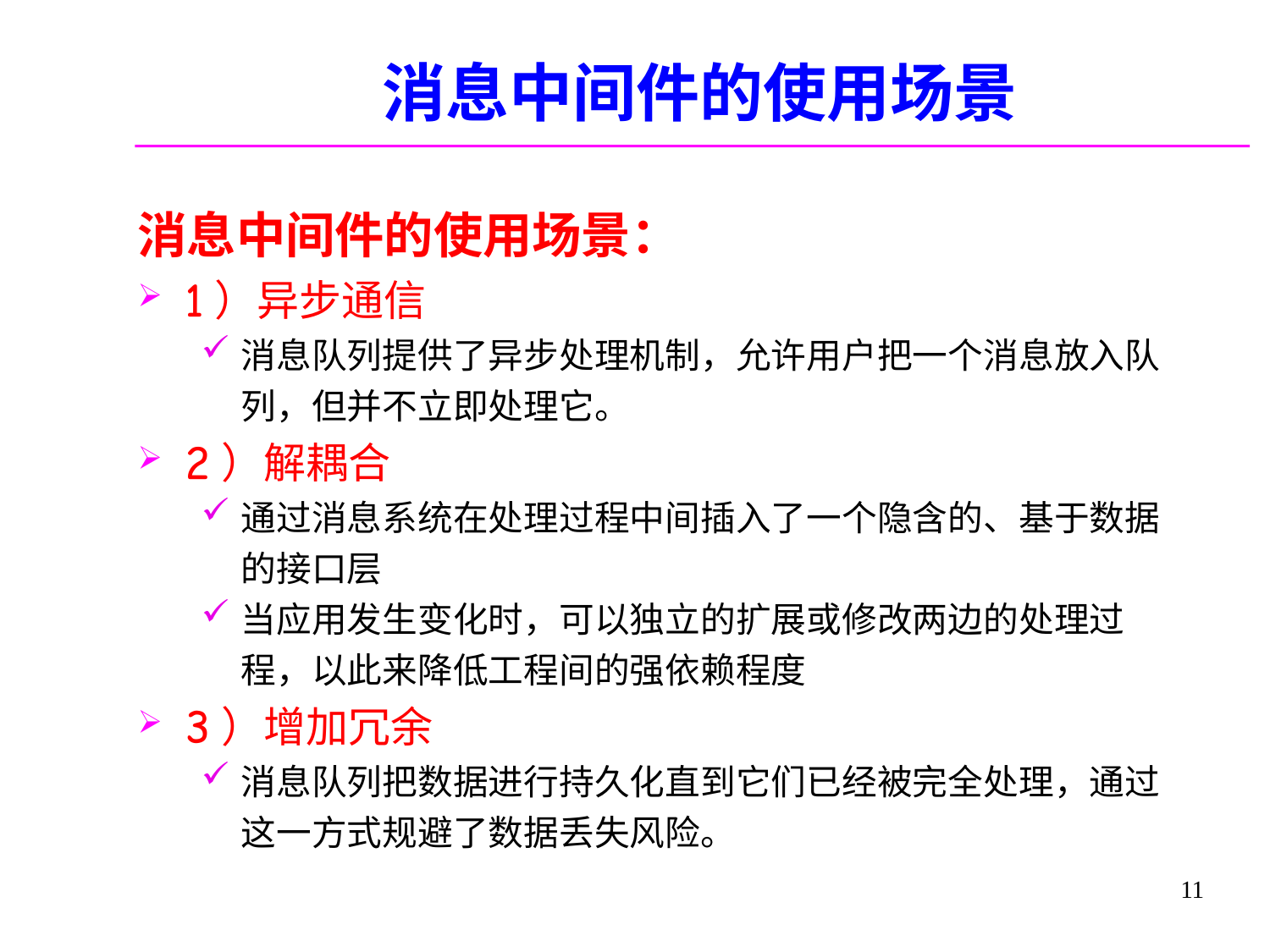

# 消息中间件的使用场景
消息中间件的使用场景：
1）异步通信
消息队列提供了异步处理机制，允许用户把一个消息放入队列，但并不立即处理它。
2）解耦合
通过消息系统在处理过程中间插入了一个隐含的、基于数据的接口层
当应用发生变化时，可以独立的扩展或修改两边的处理过程，以此来降低工程间的强依赖程度
3）增加冗余
消息队列把数据进行持久化直到它们已经被完全处理，通过这一方式规避了数据丢失风险。

11